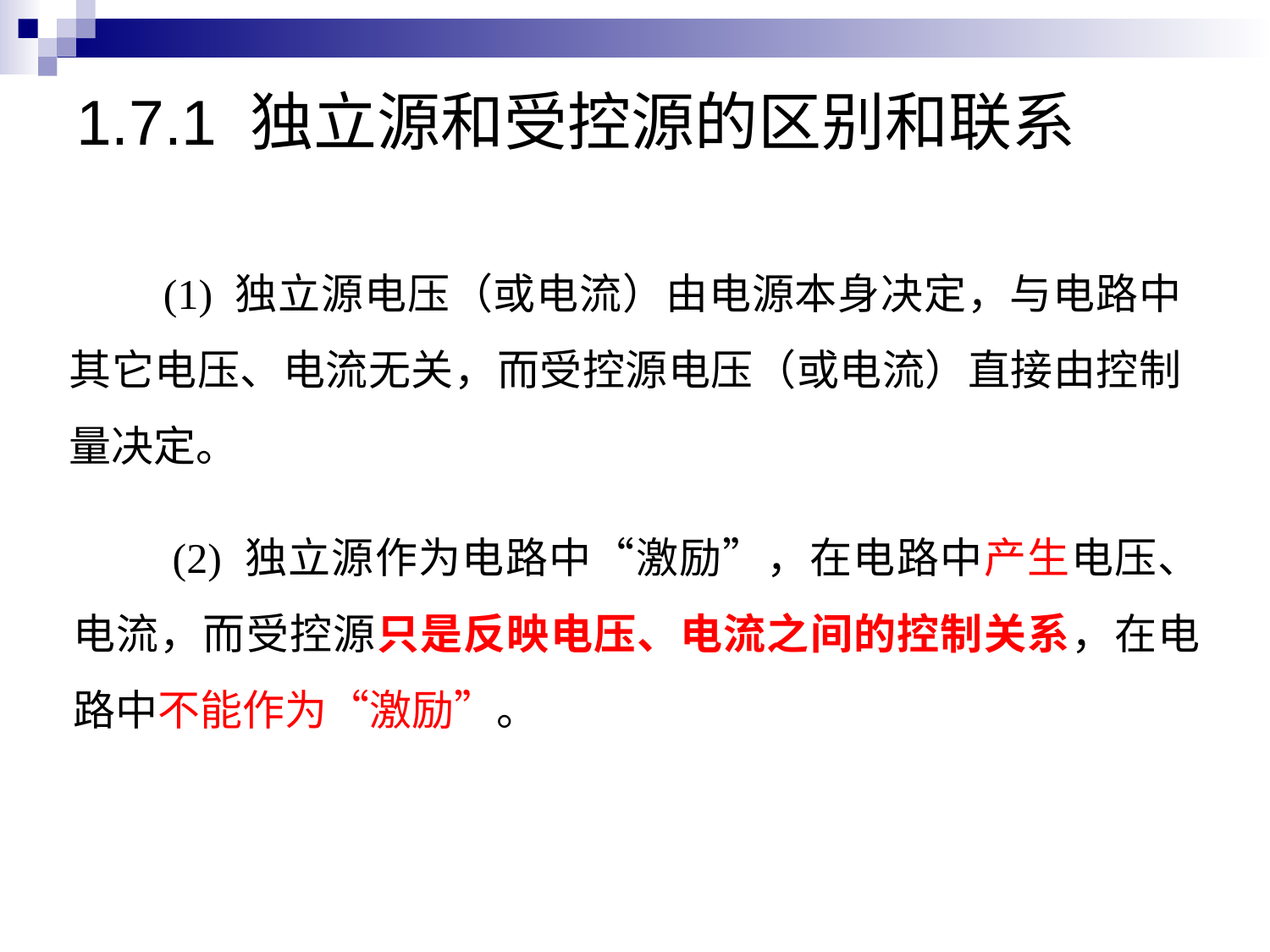

# 1.7.1 独立源和受控源的区别和联系
             (1) 独立源电压（或电流）由电源本身决定，与电路中其它电压、电流无关，而受控源电压（或电流）直接由控制量决定。
             (2) 独立源作为电路中“激励”，在电路中产生电压、电流，而受控源只是反映电压、电流之间的控制关系，在电路中不能作为“激励”。